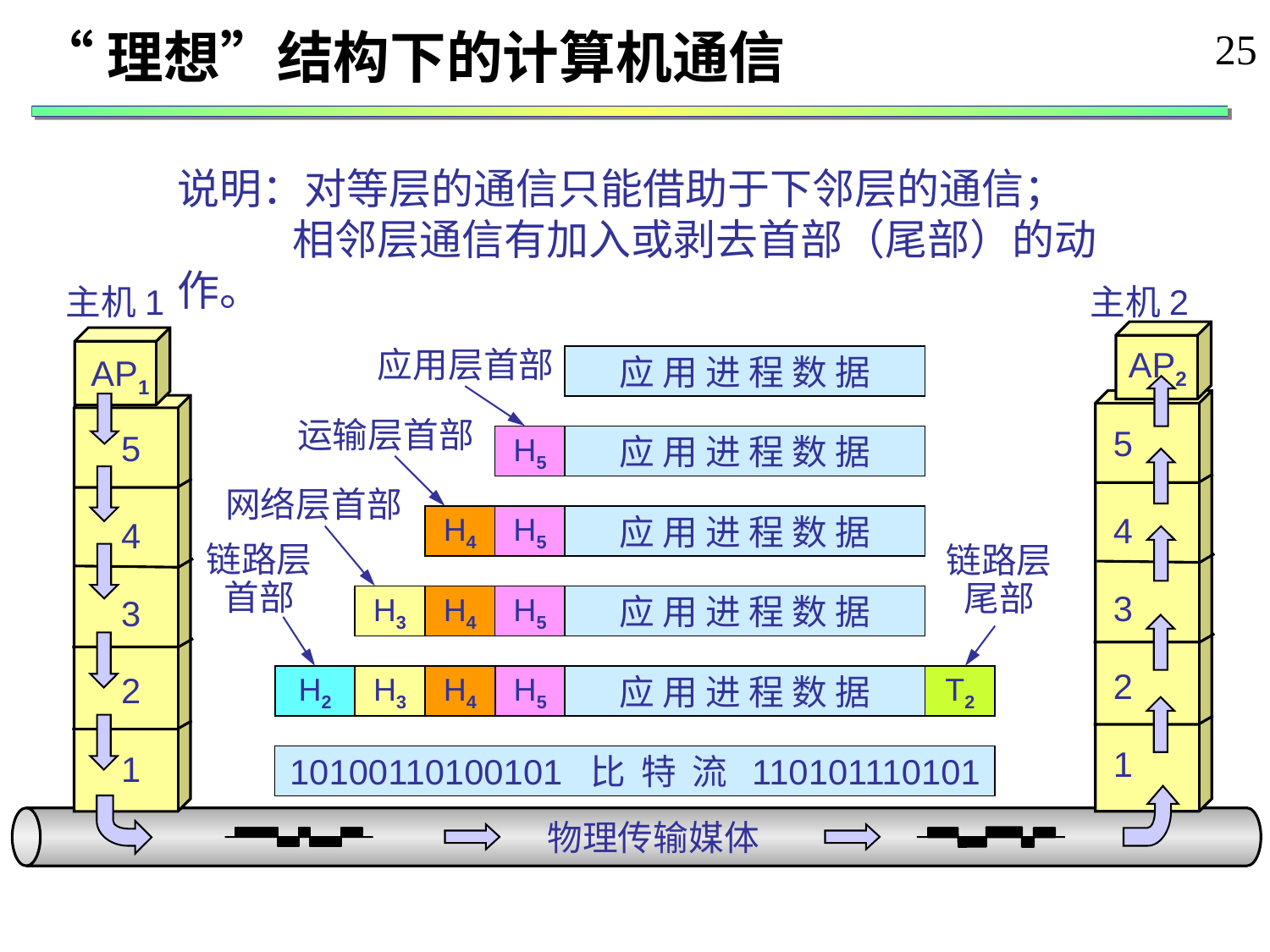

“理想”结构下的计算机通信
 25

说明：对等层的通信只能借助于下邻层的通信；
           相邻层通信有加入或剥去首部（尾部）的动作。

主机 1
主机 2

应用层首部
AP2
AP1
应 用 进 程 数 据

运输层首部

H4
5
5
H5
应 用 进 程 数 据

网络层首部

H3

4
H5
应 用 进 程 数 据
4

链路层
首部

H2
链路层
尾部

T2

3
3
H4
H5
应 用 进 程 数 据

2
2
H3
H4
H5
应 用 进 程 数 据

1
1
10100110100101  比  特  流  110101110101

物理传输媒体